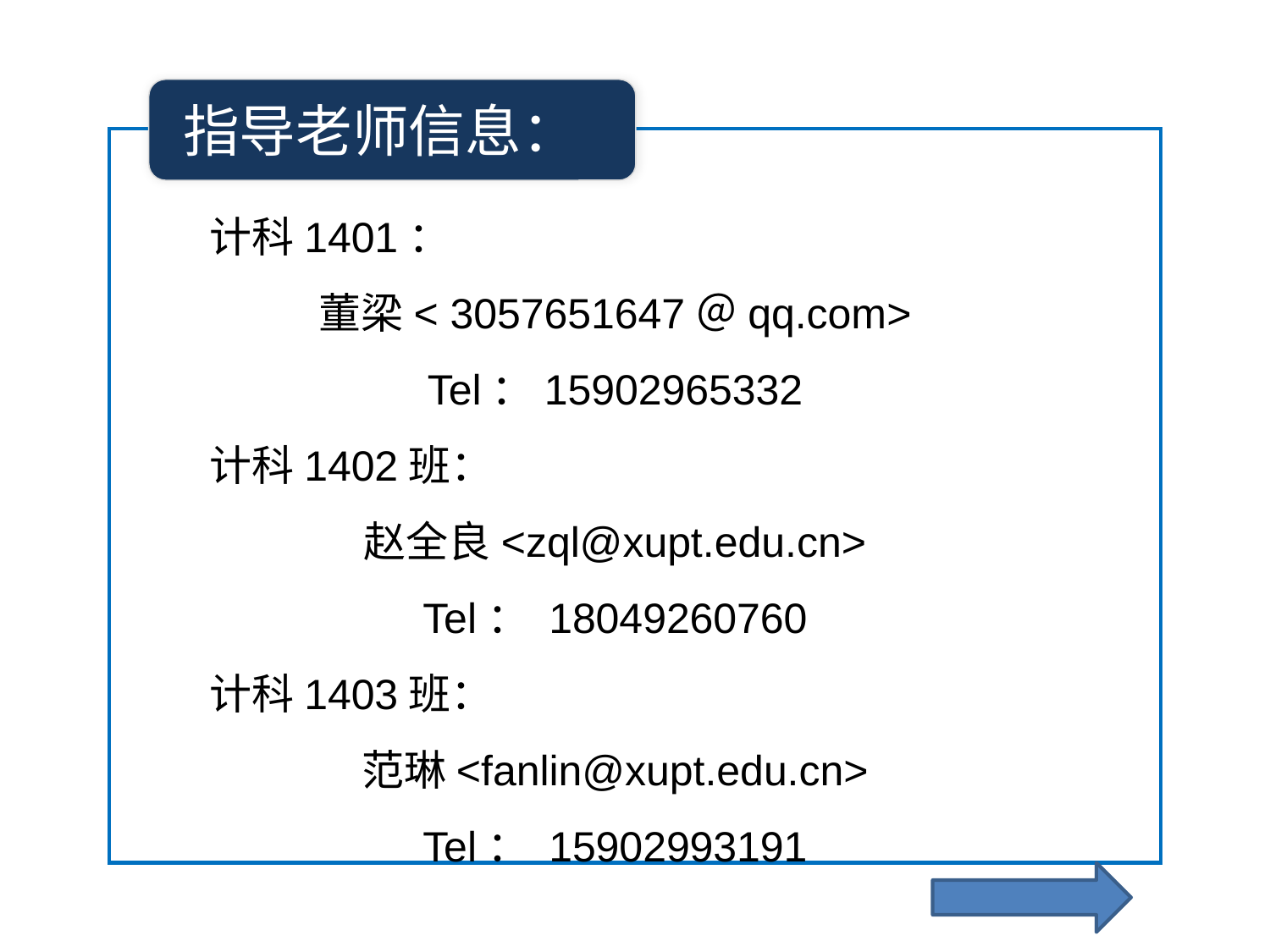

指导老师信息：

    计科1401：
董梁< 3057651647＠qq.com>
Tel：15902965332
    计科1402班：
赵全良<zql@xupt.edu.cn>
Tel： 18049260760
    计科1403班：
范琳<fanlin@xupt.edu.cn>
Tel： 15902993191